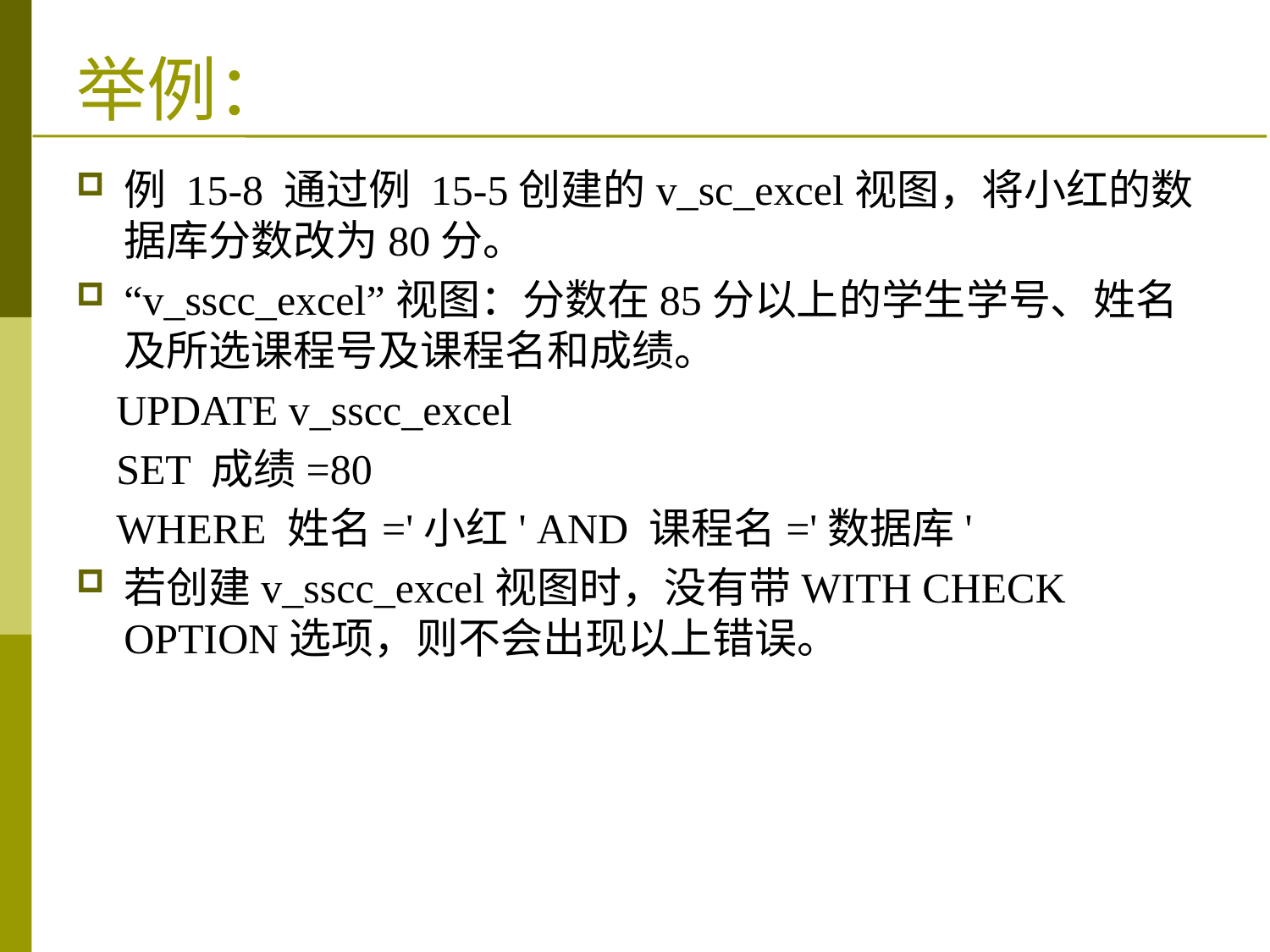

# 举例：
例 15-8 通过例 15-5创建的v_sc_excel视图，将小红的数据库分数改为80分。
“v_sscc_excel”视图：分数在85分以上的学生学号、姓名及所选课程号及课程名和成绩。
UPDATE v_sscc_excel
SET 成绩=80
WHERE 姓名='小红' AND 课程名='数据库'
若创建v_sscc_excel视图时，没有带WITH CHECK OPTION选项，则不会出现以上错误。